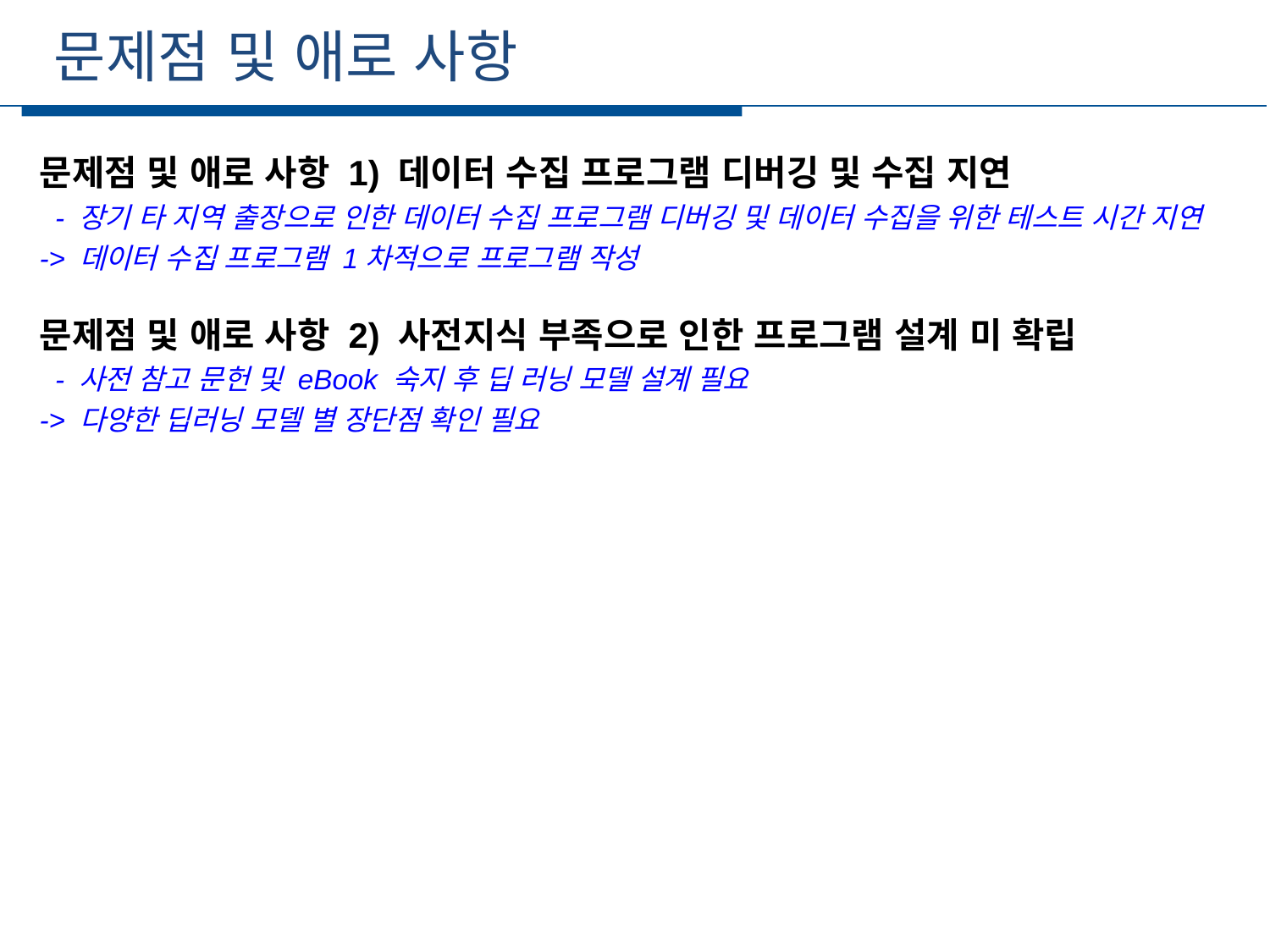

문제점 및 애로 사항
세부일정

문제점 및 애로 사항 1) 데이터 수집 프로그램 디버깅 및 수집 지연
  - 장기 타 지역 출장으로 인한 데이터 수집 프로그램 디버깅 및 데이터 수집을 위한 테스트 시간 지연
-> 데이터 수집 프로그램 1차적으로 프로그램 작성

문제점 및 애로 사항 2) 사전지식 부족으로 인한 프로그램 설계 미 확립
  - 사전 참고 문헌 및 eBook 숙지 후 딥 러닝 모델 설계 필요
-> 다양한 딥러닝 모델 별 장단점 확인 필요